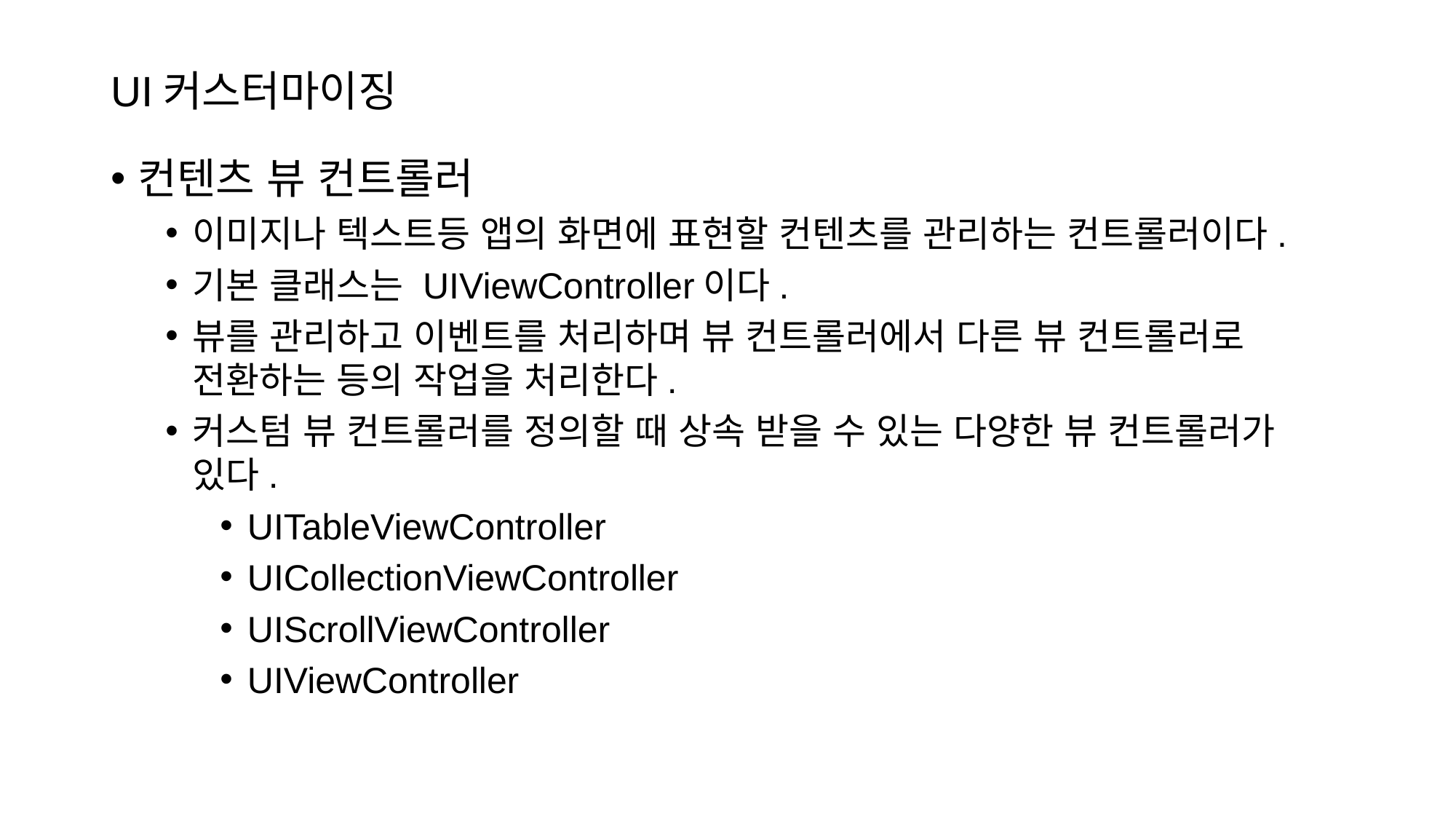

# UI커스터마이징
컨텐츠 뷰 컨트롤러
이미지나 텍스트등 앱의 화면에 표현할 컨텐츠를 관리하는 컨트롤러이다.
기본 클래스는 UIViewController이다.
뷰를 관리하고 이벤트를 처리하며 뷰 컨트롤러에서 다른 뷰 컨트롤러로 전환하는 등의 작업을 처리한다.
커스텀 뷰 컨트롤러를 정의할 때 상속 받을 수 있는 다양한 뷰 컨트롤러가 있다.
UITableViewController
UICollectionViewController
UIScrollViewController
UIViewController